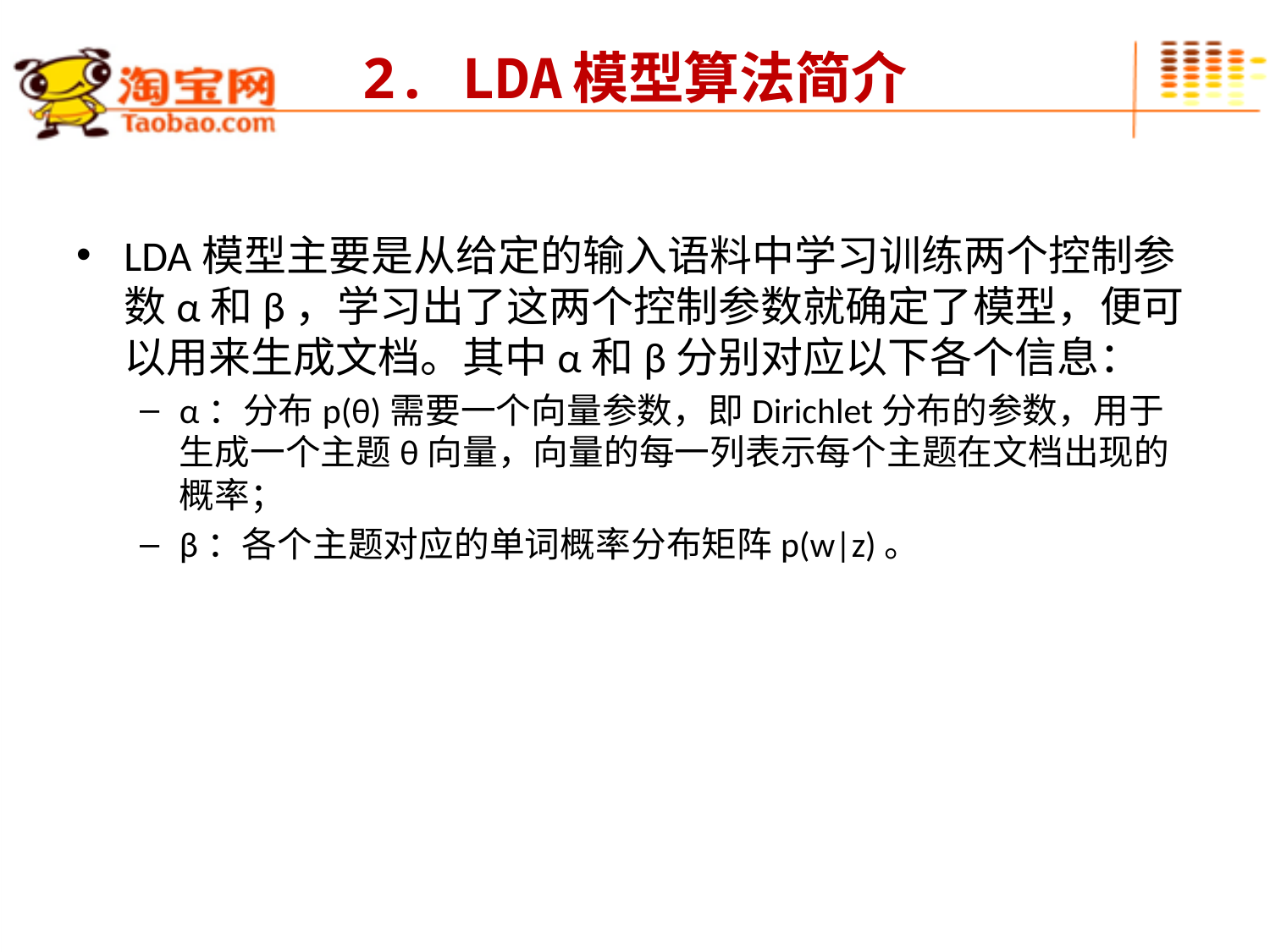

# 2. LDA模型算法简介
LDA模型主要是从给定的输入语料中学习训练两个控制参数α和β，学习出了这两个控制参数就确定了模型，便可以用来生成文档。其中α和β分别对应以下各个信息：
α：分布p(θ)需要一个向量参数，即Dirichlet分布的参数，用于生成一个主题θ向量，向量的每一列表示每个主题在文档出现的概率；
β：各个主题对应的单词概率分布矩阵p(w|z)。